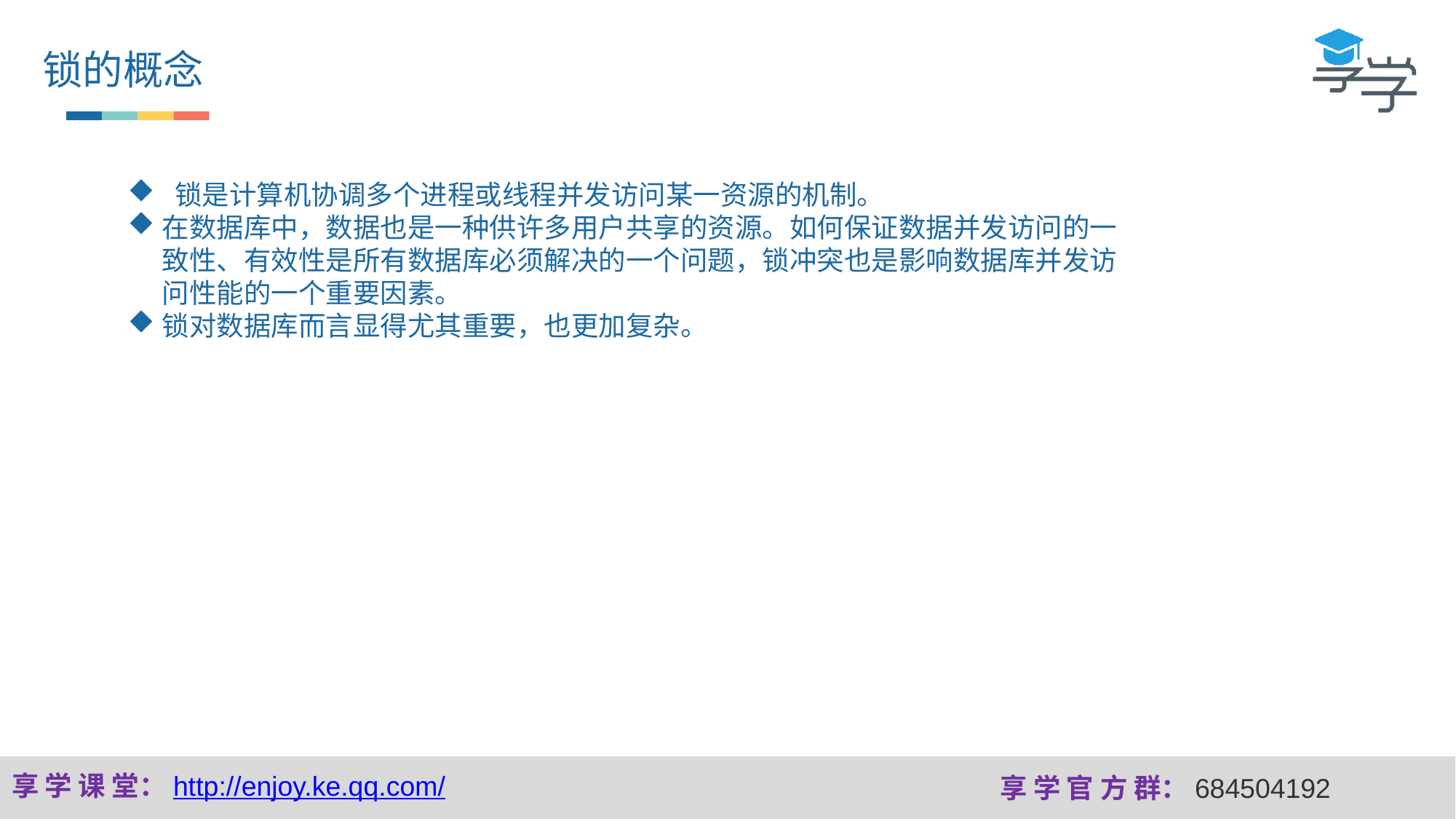

锁的概念

 锁是计算机协调多个进程或线程并发访问某一资源的机制。
在数据库中，数据也是一种供许多用户共享的资源。如何保证数据并发访问的一致性、有效性是所有数据库必须解决的一个问题，锁冲突也是影响数据库并发访问性能的一个重要因素。
锁对数据库而言显得尤其重要，也更加复杂。